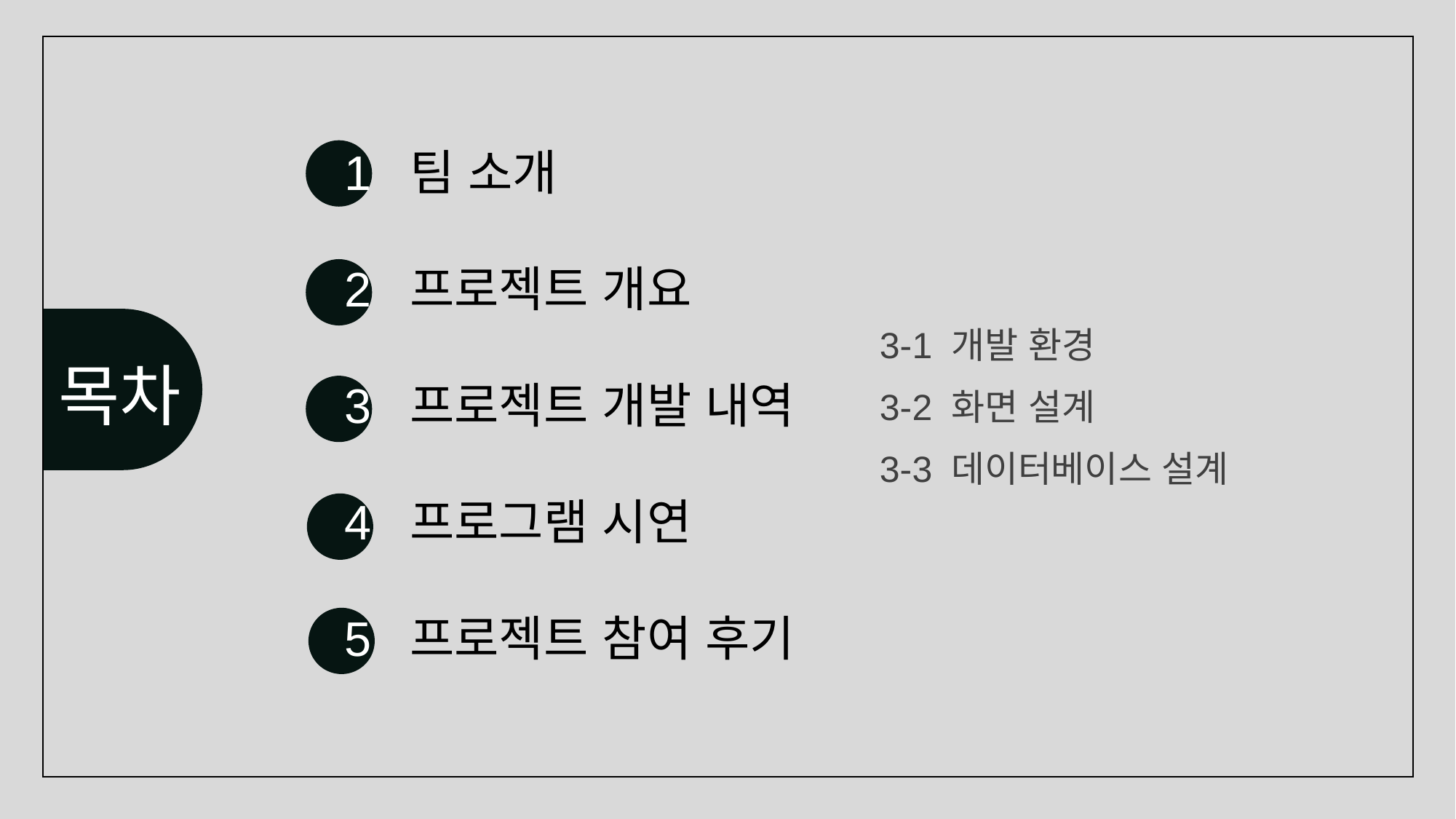

1  팀 소개

2  프로젝트 개요

3  프로젝트 개발 내역

4  프로그램 시연

5  프로젝트 참여 후기

 3-1 개발 환경

 3-2 화면 설계

 3-3 데이터베이스 설계

목차